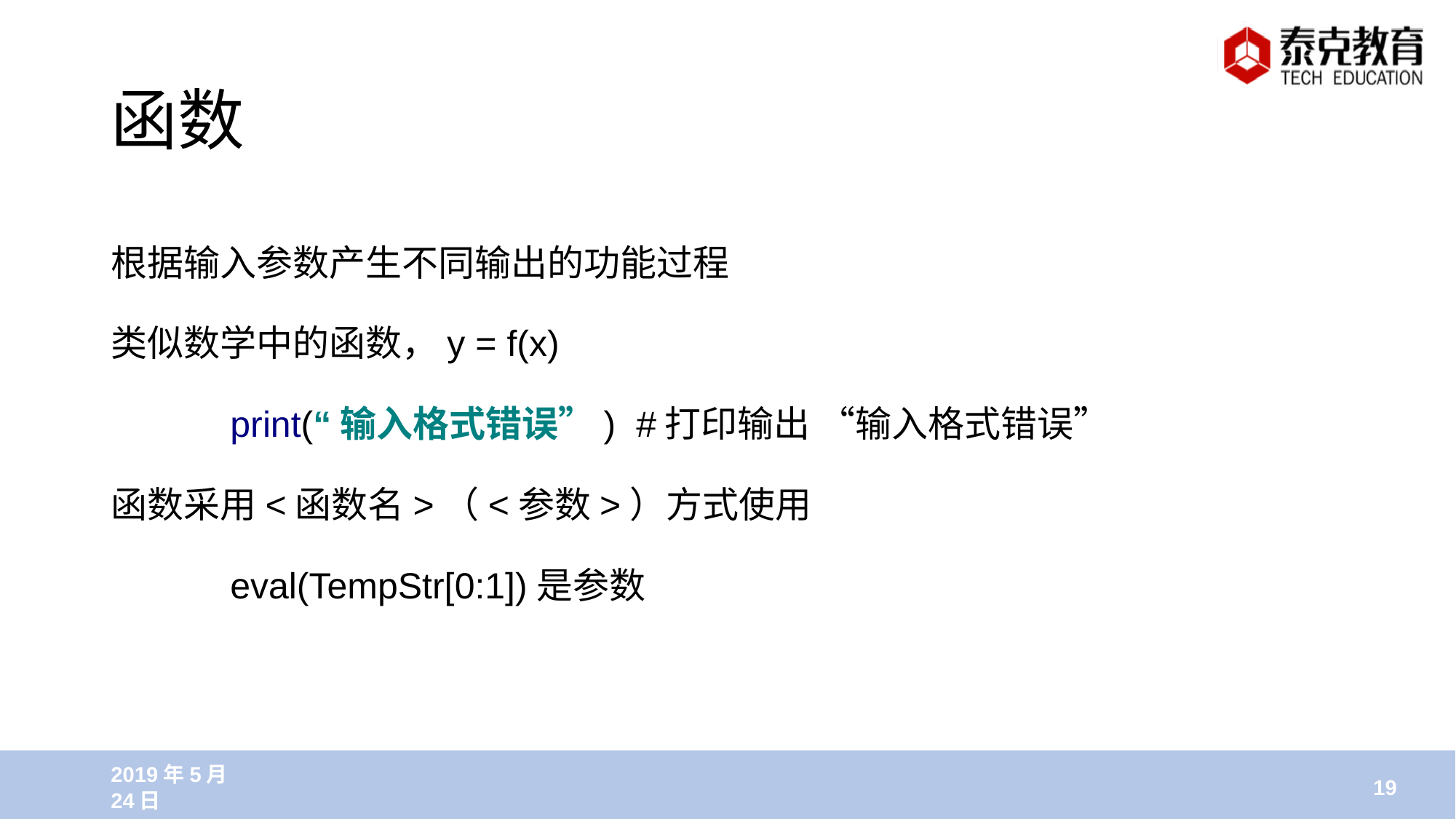

# 函数
根据输入参数产生不同输出的功能过程
类似数学中的函数，y = f(x)
	 print(“输入格式错误”)  #打印输出 “输入格式错误”
函数采用<函数名>（<参数>）方式使用
	 eval(TempStr[0:1])是参数
2019年5月24日
19